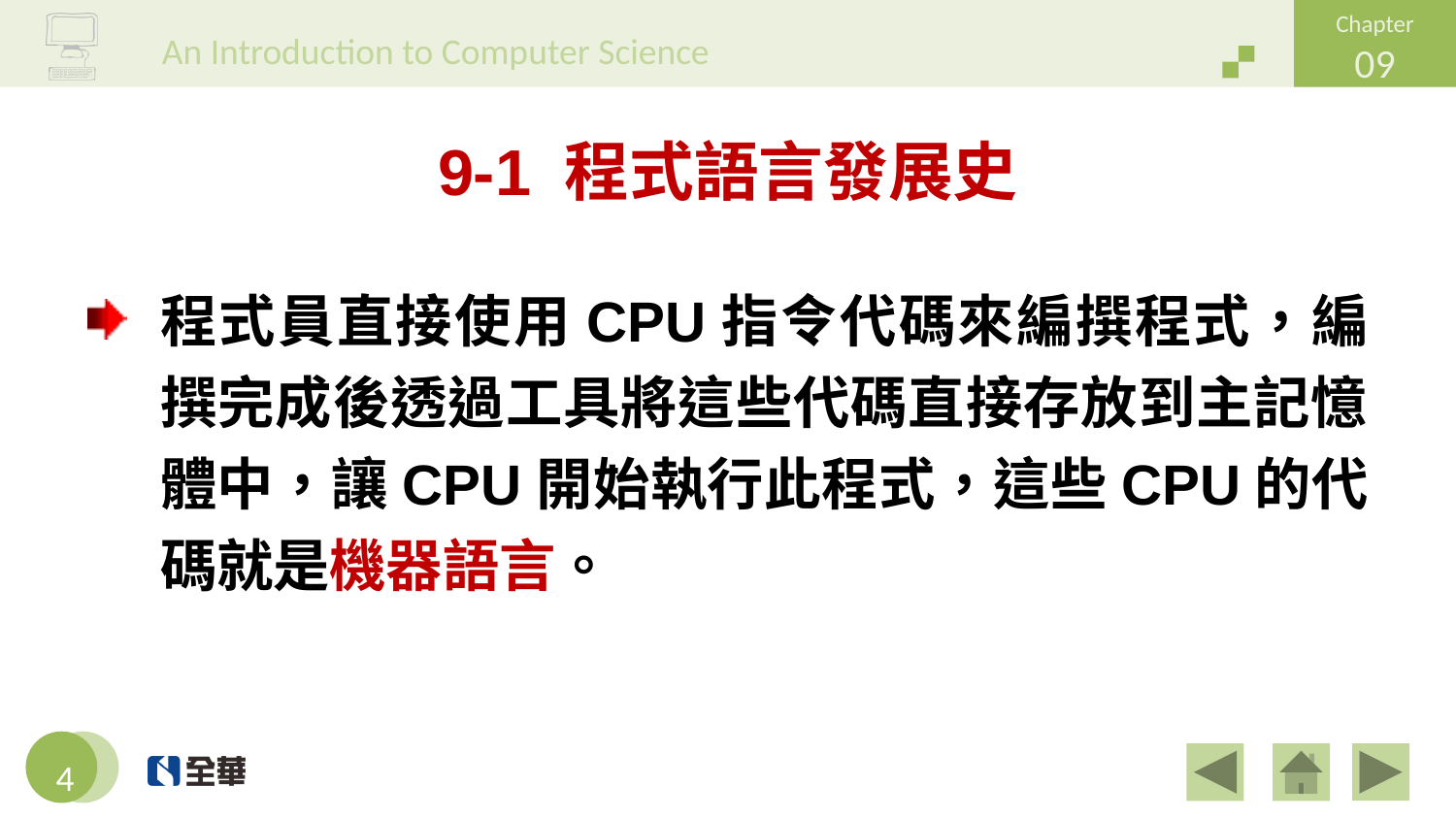

# 9-1 程式語言發展史
程式員直接使用CPU指令代碼來編撰程式，編撰完成後透過工具將這些代碼直接存放到主記憶體中，讓CPU開始執行此程式，這些CPU的代碼就是機器語言。